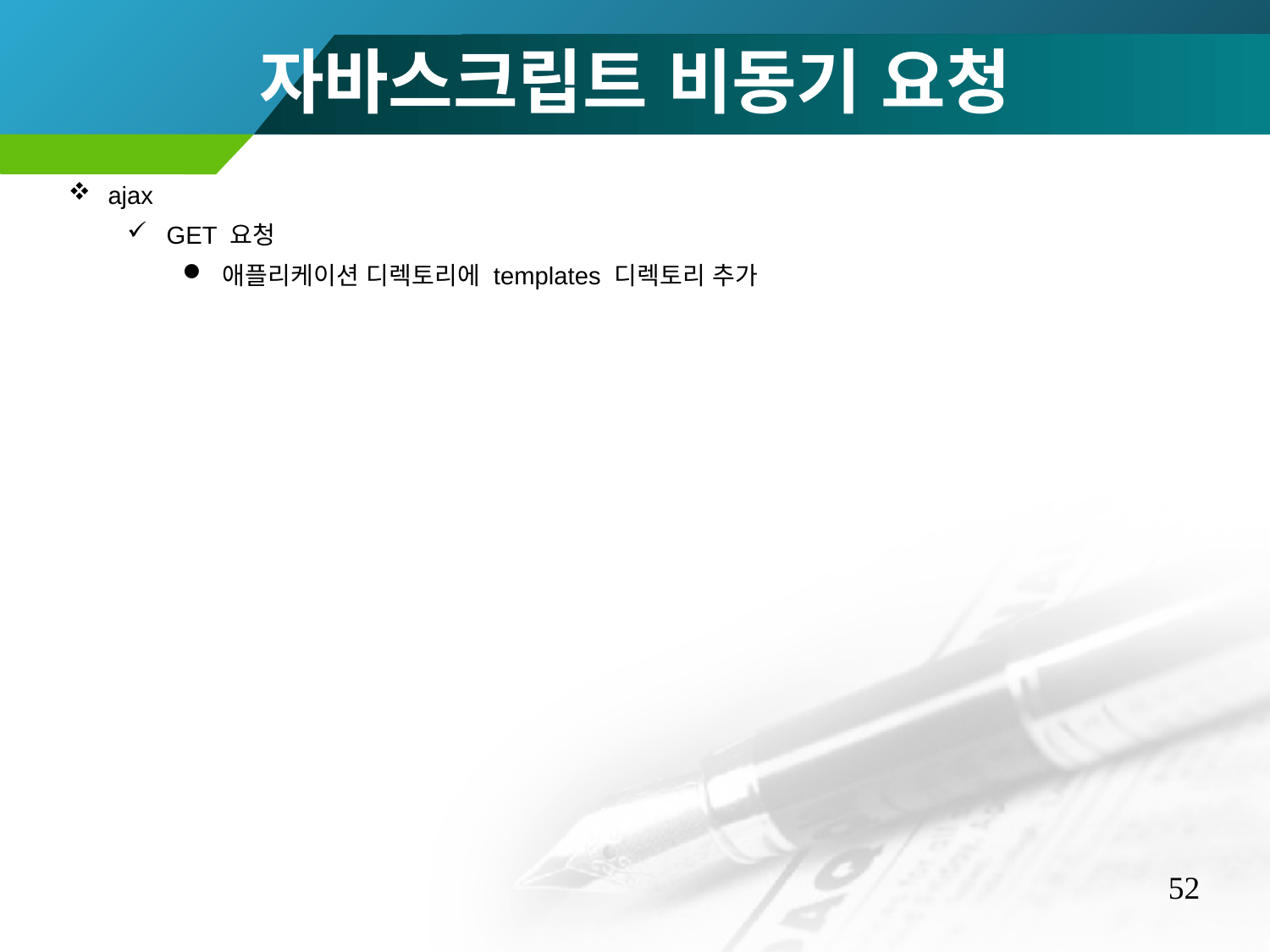

자바스크립트 비동기 요청
ajax
GET 요청
애플리케이션 디렉토리에 templates 디렉토리 추가
52